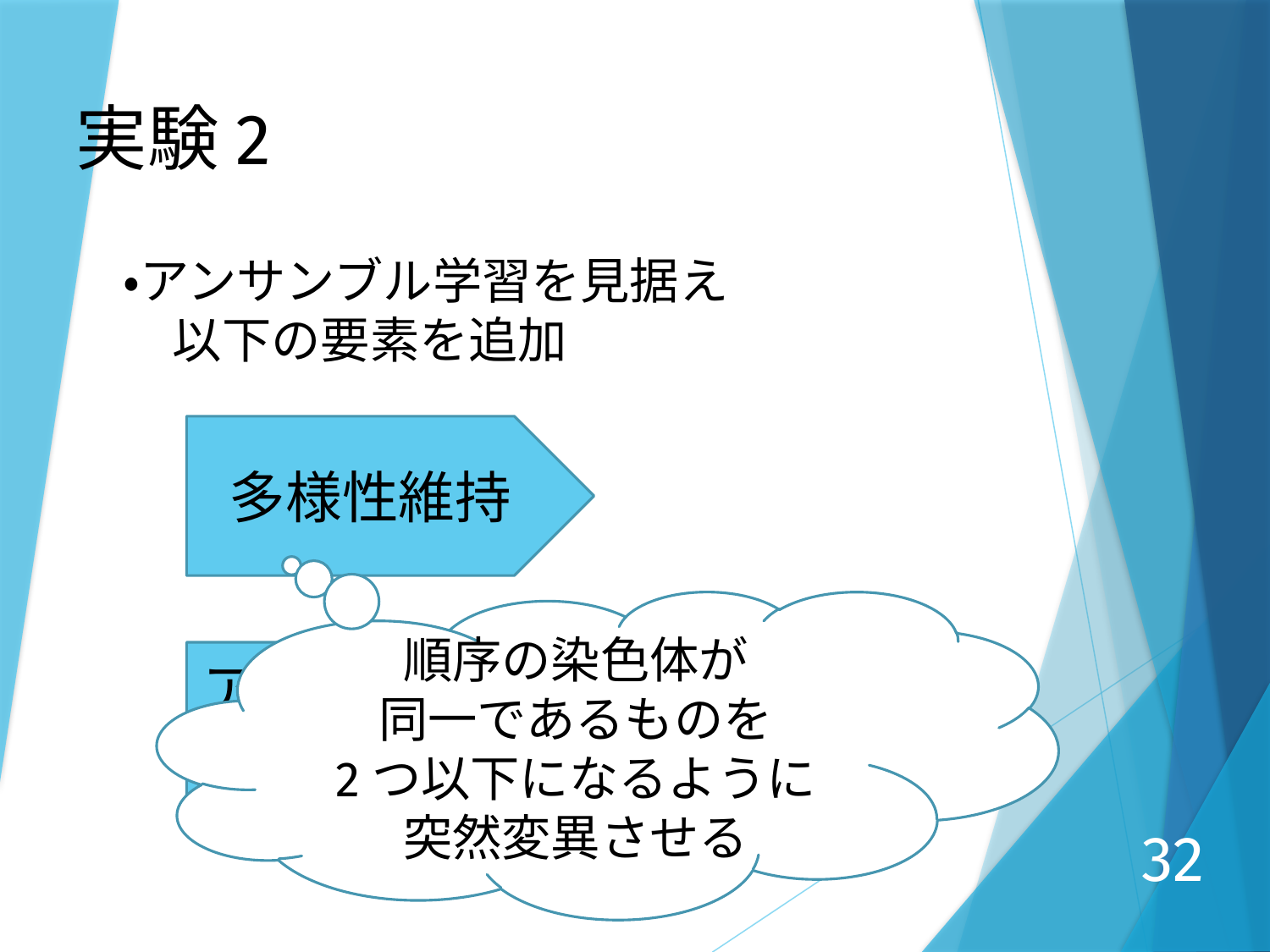

実験2
・アンサンブル学習を見据え
　以下の要素を追加

多様性維持
順序の染色体が
同一であるものを
2つ以下になるように
突然変異させる
アンサンブル学習の適応度
32